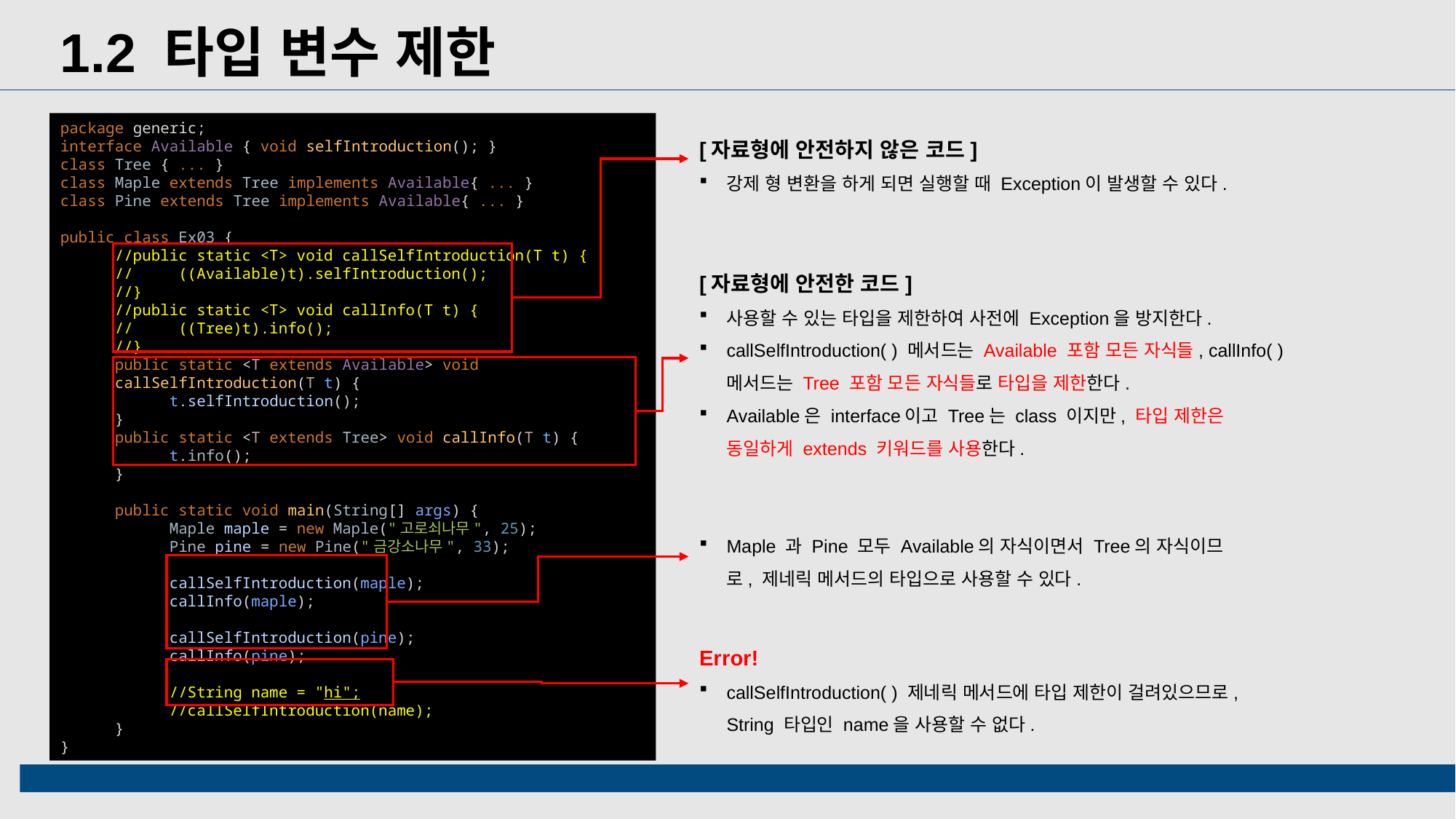

1.2 타입 변수 제한
package generic;
interface Available { void selfIntroduction(); }
class Tree { ... }
class Maple extends Tree implements Available{ ... }
class Pine extends Tree implements Available{ ... }

public class Ex03 {
//public static <T> void callSelfIntroduction(T t) {
//     ((Available)t).selfIntroduction();
//}
//public static <T> void callInfo(T t) {
//     ((Tree)t).info();
//}
public static <T extends Available> void callSelfIntroduction(T t) {
t.selfIntroduction();
}
public static <T extends Tree> void callInfo(T t) {
t.info();
}

public static void main(String[] args) {
Maple maple = new Maple("고로쇠나무", 25);
Pine pine = new Pine("금강소나무", 33);

callSelfIntroduction(maple);
callInfo(maple);

callSelfIntroduction(pine);
callInfo(pine);

//String name = "hi";
//callSelfIntroduction(name);
}
}
[자료형에 안전하지 않은 코드]
강제 형 변환을 하게 되면 실행할 때 Exception이 발생할 수 있다.

[자료형에 안전한 코드]
사용할 수 있는 타입을 제한하여 사전에 Exception을 방지한다.
callSelfIntroduction( ) 메서드는 Available 포함 모든 자식들, callInfo( ) 메서드는 Tree 포함 모든 자식들로 타입을 제한한다.
Available은 interface이고 Tree는 class 이지만, 타입 제한은 동일하게 extends 키워드를 사용한다.

Maple 과 Pine 모두 Available의 자식이면서 Tree의 자식이므로, 제네릭 메서드의 타입으로 사용할 수 있다.

Error!
callSelfIntroduction( ) 제네릭 메서드에 타입 제한이 걸려있으므로, String 타입인 name을 사용할 수 없다.